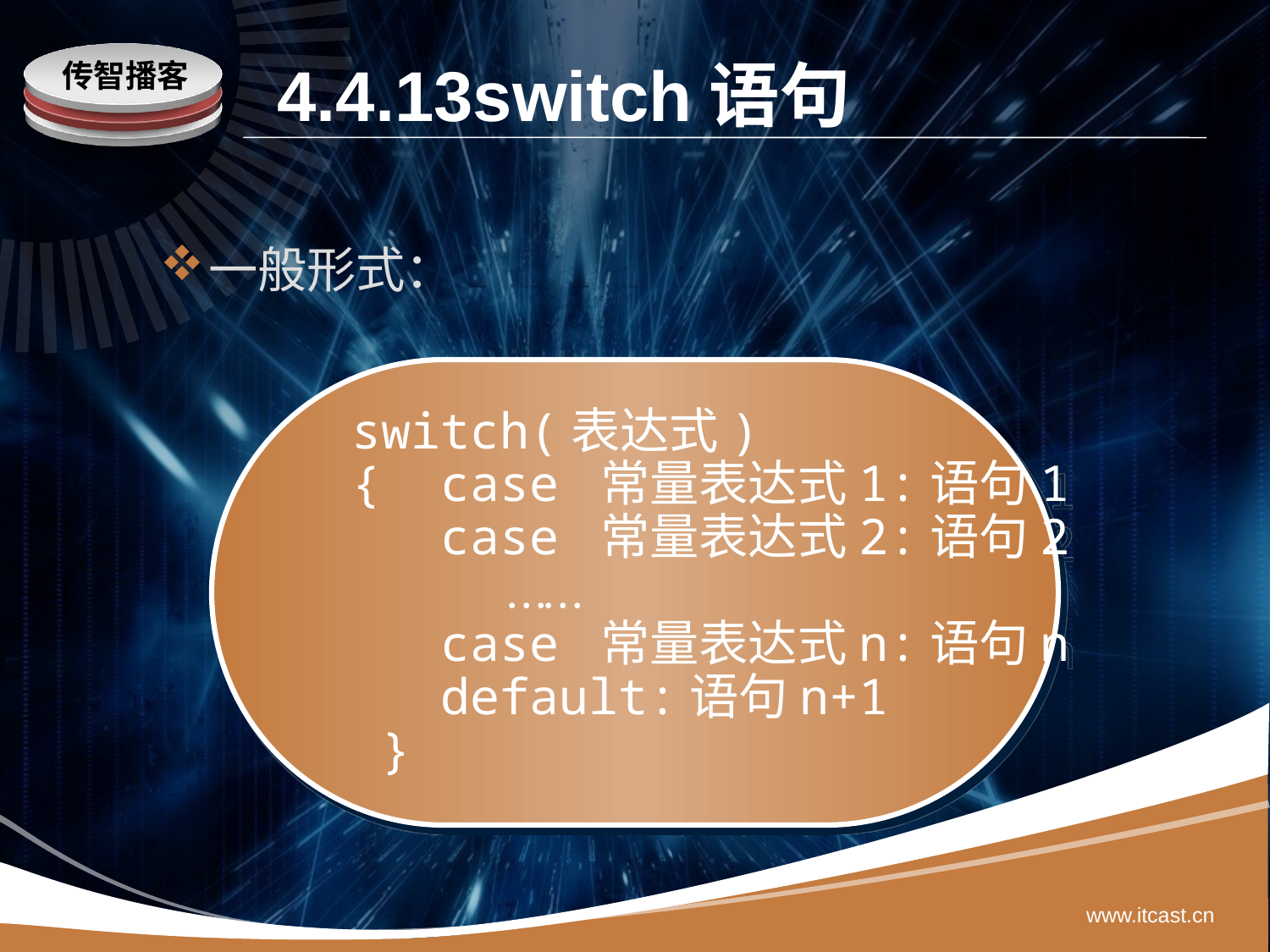

# 4.4.13switch语句
一般形式：
  switch(表达式)
  {  case 常量表达式1:语句1
     case 常量表达式2:语句2
	   ……
     case 常量表达式n:语句n
     default:语句n+1
   }
www.itcast.cn